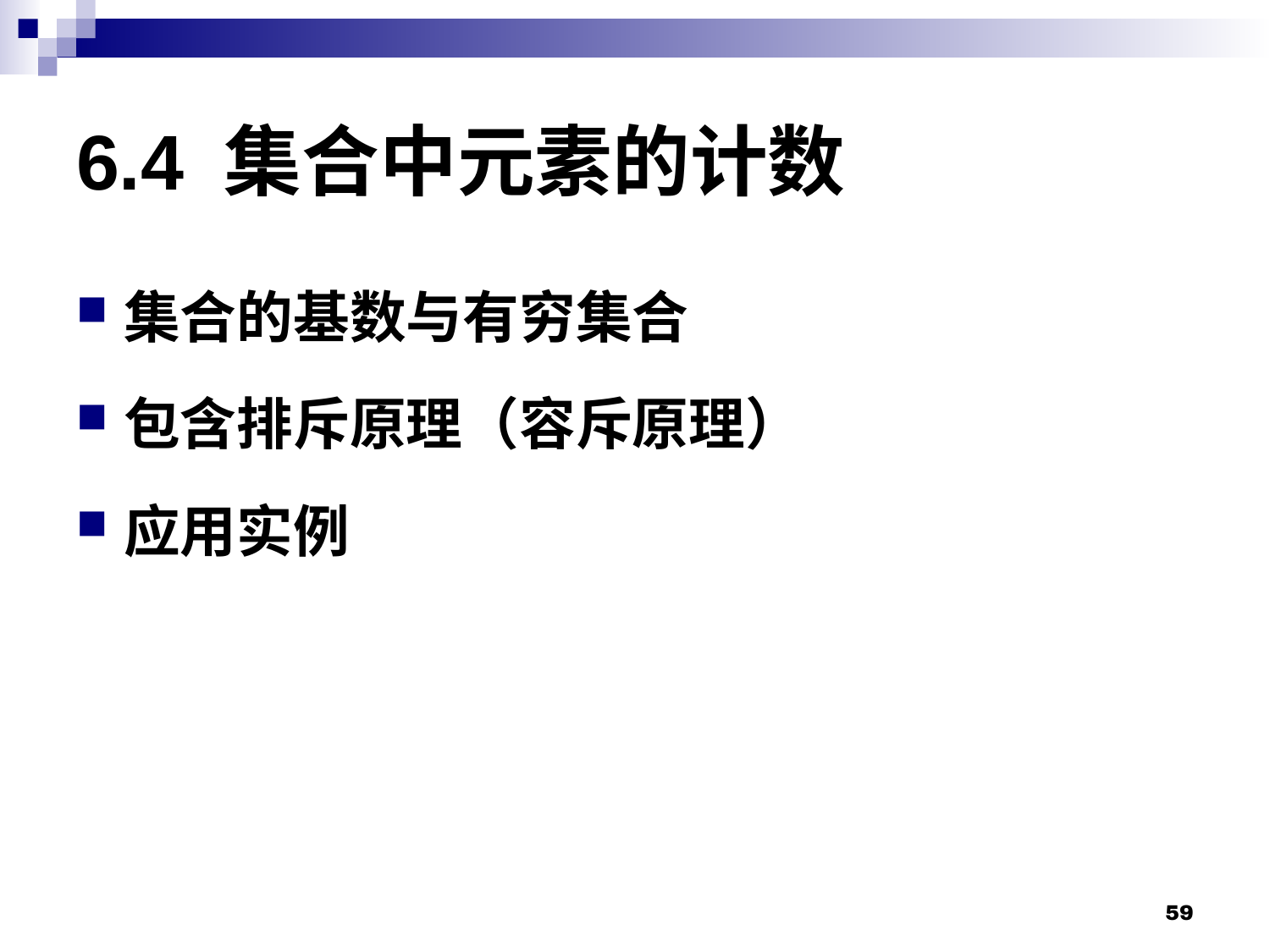

# 6.4 集合中元素的计数
集合的基数与有穷集合
包含排斥原理（容斥原理）
应用实例
59